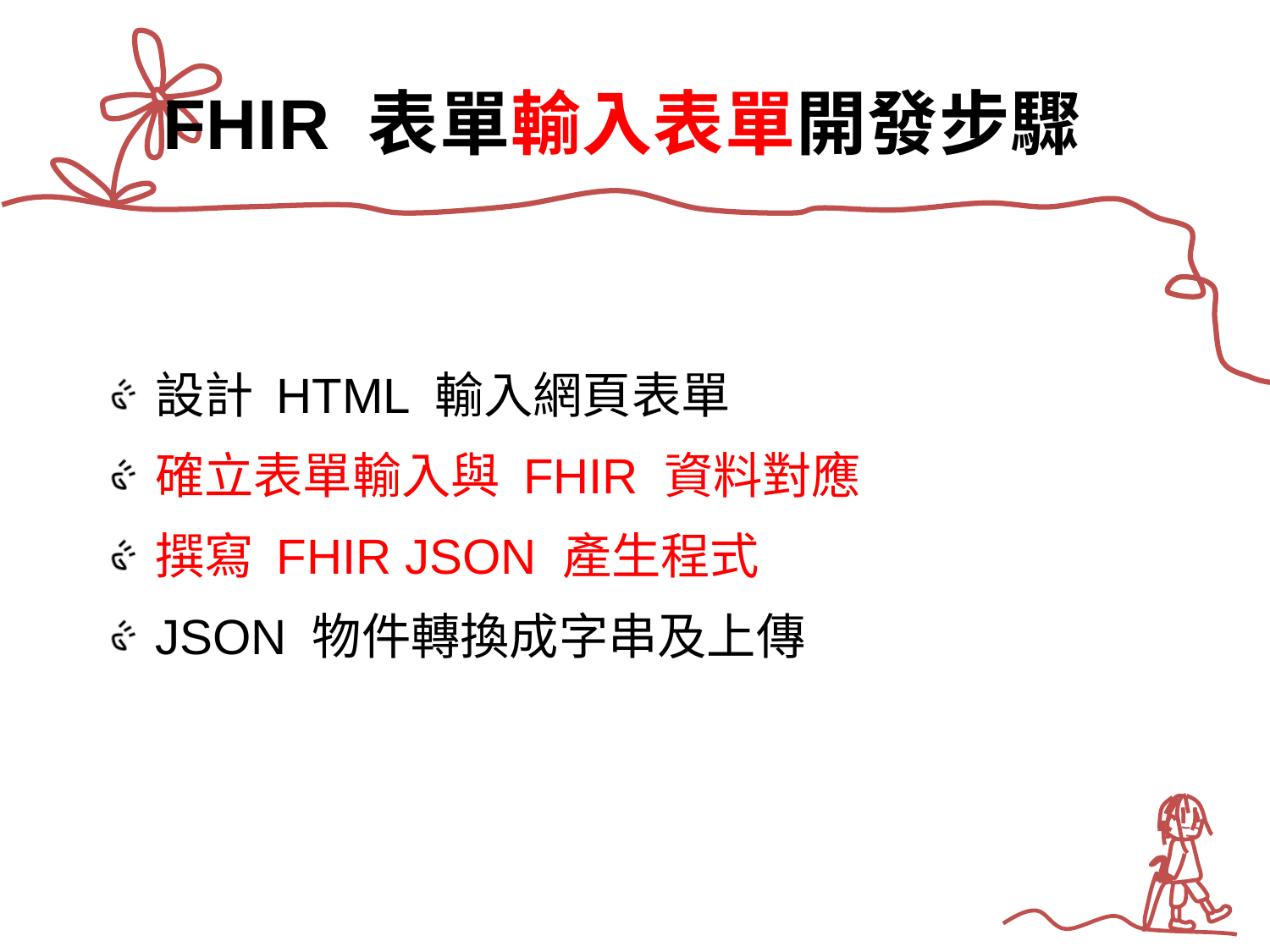

# FHIR 表單輸入表單開發步驟

設計 HTML 輸入網頁表單
確立表單輸入與 FHIR 資料對應
撰寫 FHIR JSON 產生程式
JSON 物件轉換成字串及上傳